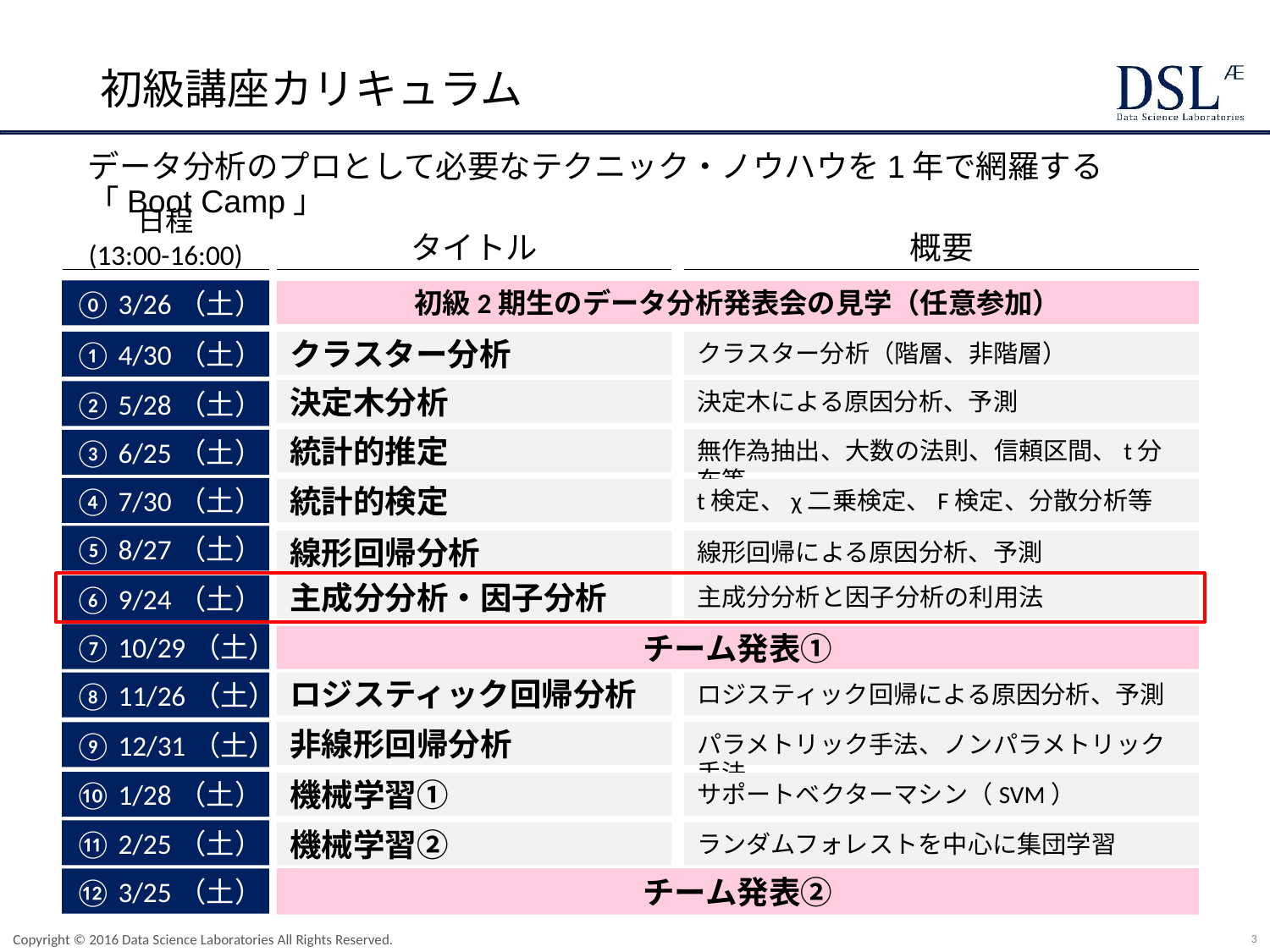

# 初級講座カリキュラム
データ分析のプロとして必要なテクニック・ノウハウを1年で網羅する「Boot Camp」
日程
(13:00-16:00)
タイトル
概要
⓪ 3/26（土）
初級2期生のデータ分析発表会の見学（任意参加）
① 4/30（土）
クラスター分析
クラスター分析（階層、非階層）
決定木分析
決定木による原因分析、予測
② 5/28（土）
統計的推定
無作為抽出、大数の法則、信頼区間、t分布等
統計的検定
t検定、χ二乗検定、F検定、分散分析等
③ 6/25（土）
④ 7/30（土）
⑤ 8/27（土）
線形回帰分析
線形回帰による原因分析、予測

⑥ 9/24（土）
主成分分析・因子分析
主成分分析と因子分析の利用法
⑦ 10/29（土）
チーム発表①
⑧ 11/26（土）
ロジスティック回帰分析
ロジスティック回帰による原因分析、予測
⑨ 12/31（土）
非線形回帰分析
パラメトリック手法、ノンパラメトリック手法
⑩ 1/28（土）
機械学習①
サポートベクターマシン（SVM）
機械学習②
ランダムフォレストを中心に集団学習
⑪ 2/25（土）
チーム発表②
⑫ 3/25（土）
3
Copyright © 2016 Data Science Laboratories All Rights Reserved.